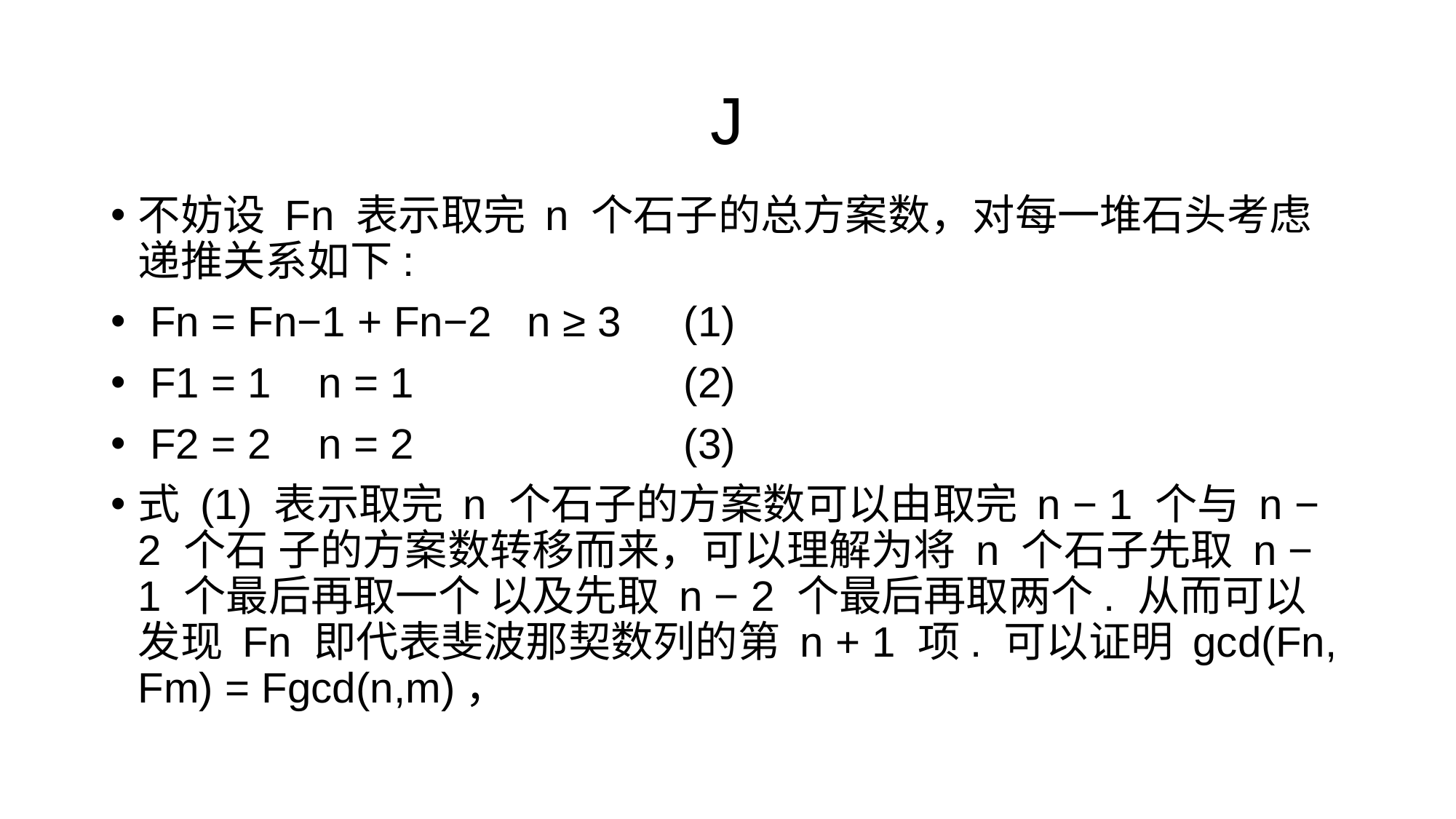

# J
不妨设 Fn 表⽰取完 n 个⽯⼦的总⽅案数，对每一堆石头考虑递推关系如下:
 Fn = Fn−1 + Fn−2   n ≥ 3 	(1)
 F1 = 1    n = 1 			(2)
 F2 = 2    n = 2 			(3)
式 (1) 表⽰取完 n 个⽯⼦的⽅案数可以由取完 n − 1 个与 n − 2 个⽯ ⼦的⽅案数转移⽽来，可以理解为将 n 个⽯⼦先取 n − 1 个最后再取⼀个 以及先取 n − 2 个最后再取两个. 从⽽可以发现 Fn 即代表斐波那契数列的第 n + 1 项. 可以证明 gcd(Fn, Fm) = Fgcd(n,m)，